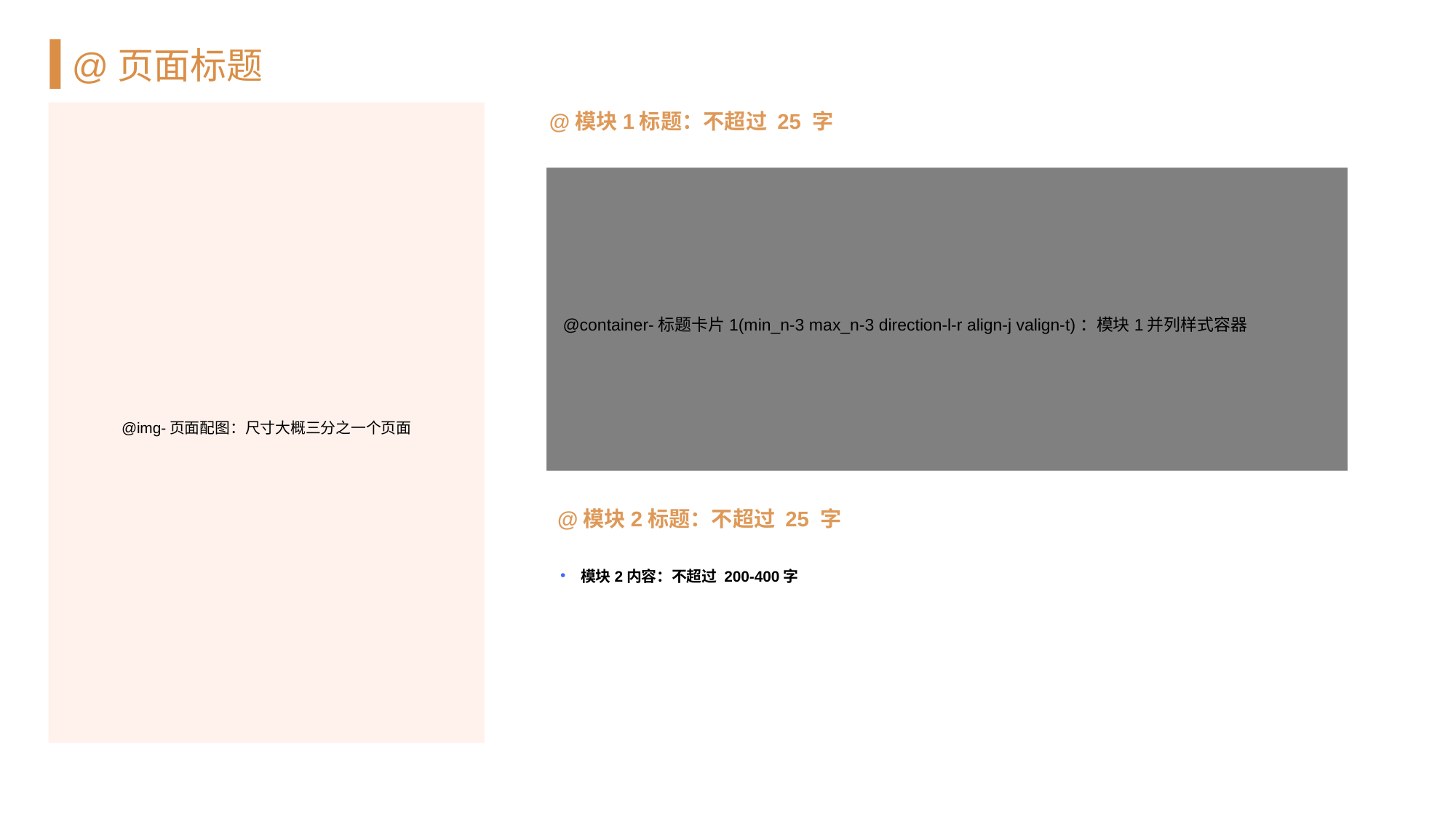

# @页面标题
@img-页面配图：尺寸大概三分之一个页面
@模块1标题：不超过 25 字
@container-标题卡片1(min_n-3 max_n-3 direction-l-r align-j valign-t)：模块1并列样式容器
@模块2标题：不超过 25 字
模块2内容：不超过 200-400字